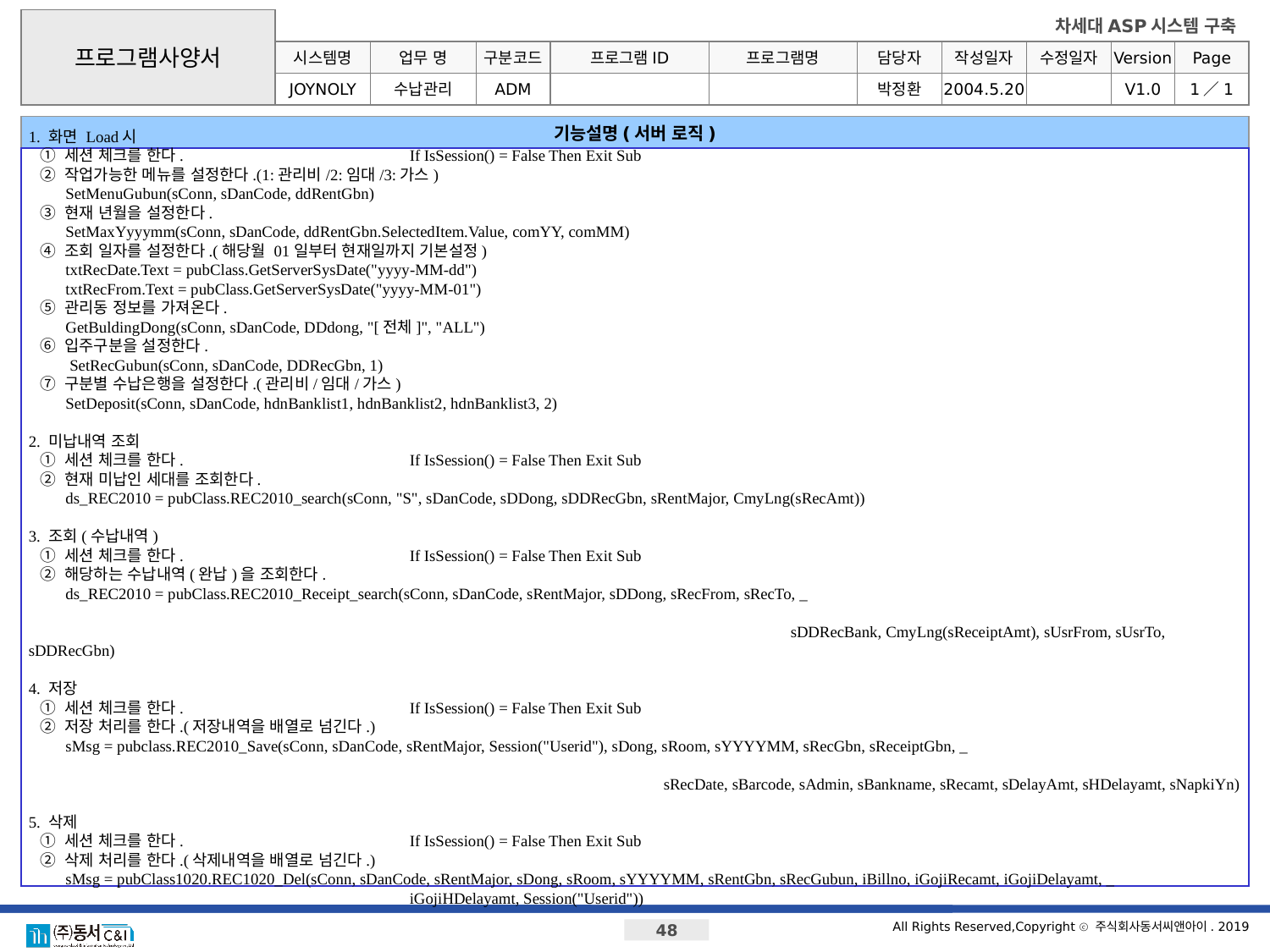

프로그램사양서
시스템명
업무 명
구분코드
프로그램ID
프로그램명
JOYNOLY
기능설명(서버 로직)
1. 화면 Load시
	① 세션 체크를 한다.		If IsSession() = False Then Exit Sub
	② 작업가능한 메뉴를 설정한다.(1:관리비/2:임대/3:가스)
		SetMenuGubun(sConn, sDanCode, ddRentGbn)
	③ 현재 년월을 설정한다.
		SetMaxYyyymm(sConn, sDanCode, ddRentGbn.SelectedItem.Value, comYY, comMM)
	④ 조회 일자를 설정한다.(해당월 01일부터 현재일까지 기본설정)
		txtRecDate.Text = pubClass.GetServerSysDate("yyyy-MM-dd")
        	txtRecFrom.Text = pubClass.GetServerSysDate("yyyy-MM-01")
 	⑤ 관리동 정보를 가져온다.
  		GetBuldingDong(sConn, sDanCode, DDdong, "[전체]", "ALL")
 	⑥ 입주구분을 설정한다.
        	 SetRecGubun(sConn, sDanCode, DDRecGbn, 1)
	⑦ 구분별 수납은행을 설정한다.(관리비/임대/가스)
		SetDeposit(sConn, sDanCode, hdnBanklist1, hdnBanklist2, hdnBanklist3, 2)

2. 미납내역 조회
	① 세션 체크를 한다.		If IsSession() = False Then Exit Sub
	② 현재 미납인 세대를 조회한다.
  		ds_REC2010 = pubClass.REC2010_search(sConn, "S", sDanCode, sDDong, sDDRecGbn, sRentMajor, CmyLng(sRecAmt))

3. 조회(수납내역)
	① 세션 체크를 한다.		If IsSession() = False Then Exit Sub
	② 해당하는 수납내역(완납)을 조회한다.
   	ds_REC2010 = pubClass.REC2010_Receipt_search(sConn, sDanCode, sRentMajor, sDDong, sRecFrom, sRecTo, _
                                                   															 		sDDRecBank, CmyLng(sReceiptAmt), sUsrFrom, sUsrTo, sDDRecGbn)

4. 저장
	① 세션 체크를 한다.		If IsSession() = False Then Exit Sub
	② 저장 처리를 한다.(저장내역을 배열로 넘긴다.)
 		sMsg = pubclass.REC2010_Save(sConn, sDanCode, sRentMajor, Session("Userid"), sDong, sRoom, sYYYYMM, sRecGbn, sReceiptGbn, _
                                    																sRecDate, sBarcode, sAdmin, sBankname, sRecamt, sDelayAmt, sHDelayamt, sNapkiYn)

5. 삭제
	① 세션 체크를 한다.		If IsSession() = False Then Exit Sub
	② 삭제 처리를 한다.(삭제내역을 배열로 넘긴다.)
		sMsg = pubClass1020.REC1020_Del(sConn, sDanCode, sRentMajor, sDong, sRoom, sYYYYMM, sRentGbn, sRecGubun, iBillno, iGojiRecamt, iGojiDelayamt, _
                                        		iGojiHDelayamt, Session("Userid"))